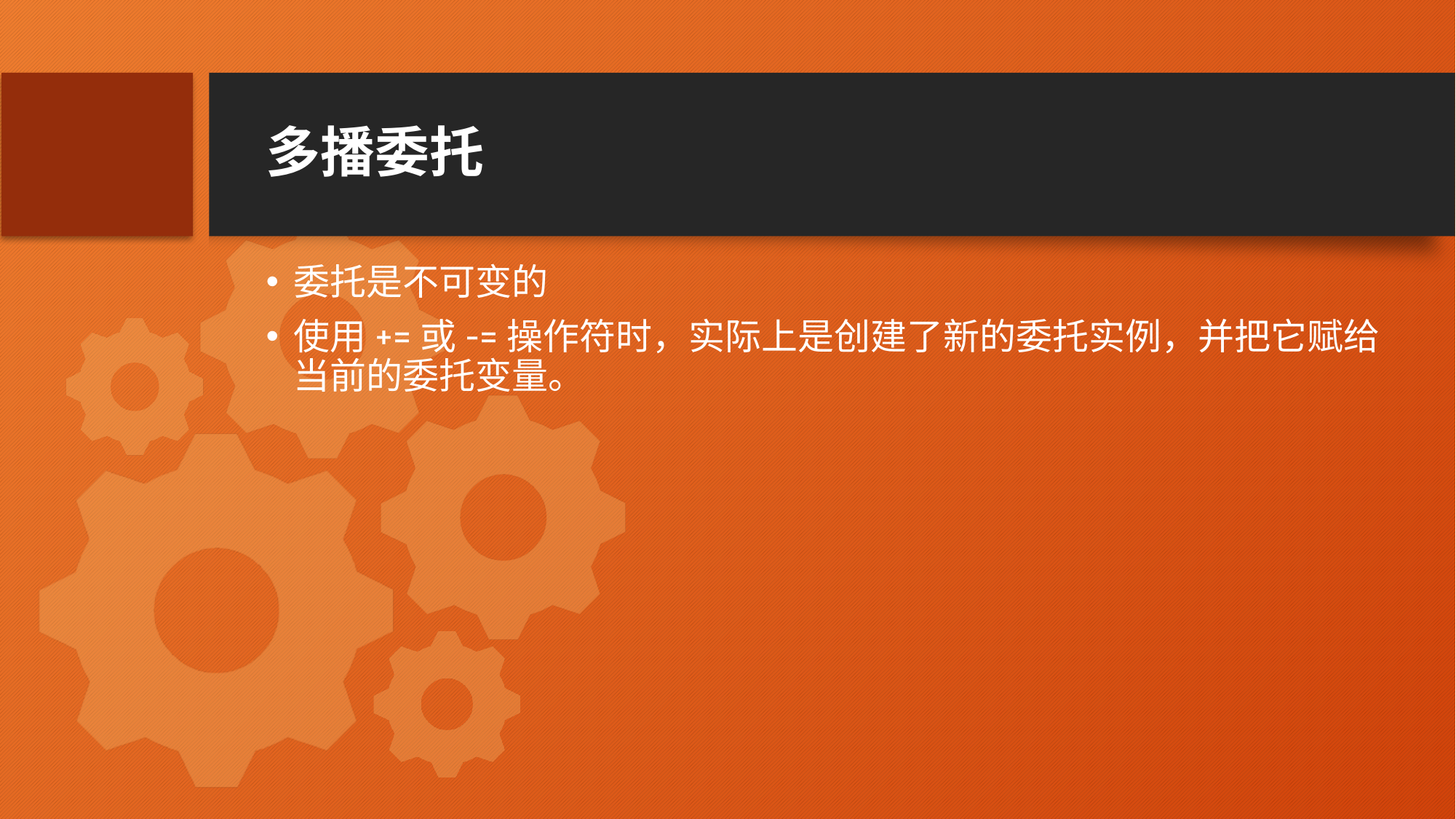

# 多播委托
委托是不可变的
使用+=或-=操作符时，实际上是创建了新的委托实例，并把它赋给当前的委托变量。